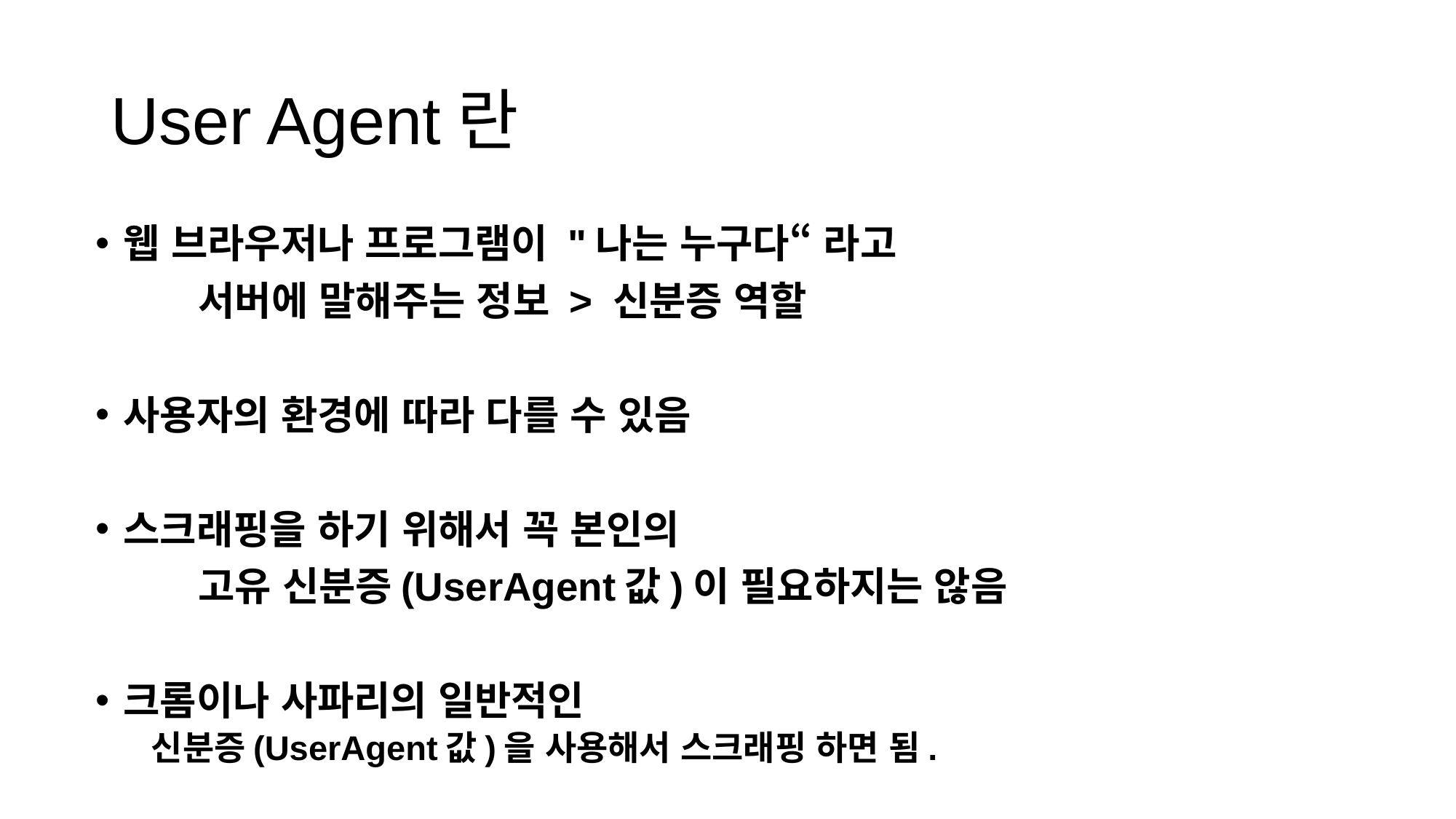

# User Agent란
웹 브라우저나 프로그램이 "나는 누구다“ 라고
	서버에 말해주는 정보 > 신분증 역할

사용자의 환경에 따라 다를 수 있음

스크래핑을 하기 위해서 꼭 본인의
	고유 신분증(UserAgent값)이 필요하지는 않음

크롬이나 사파리의 일반적인
신분증(UserAgent값)을 사용해서 스크래핑 하면 됨.